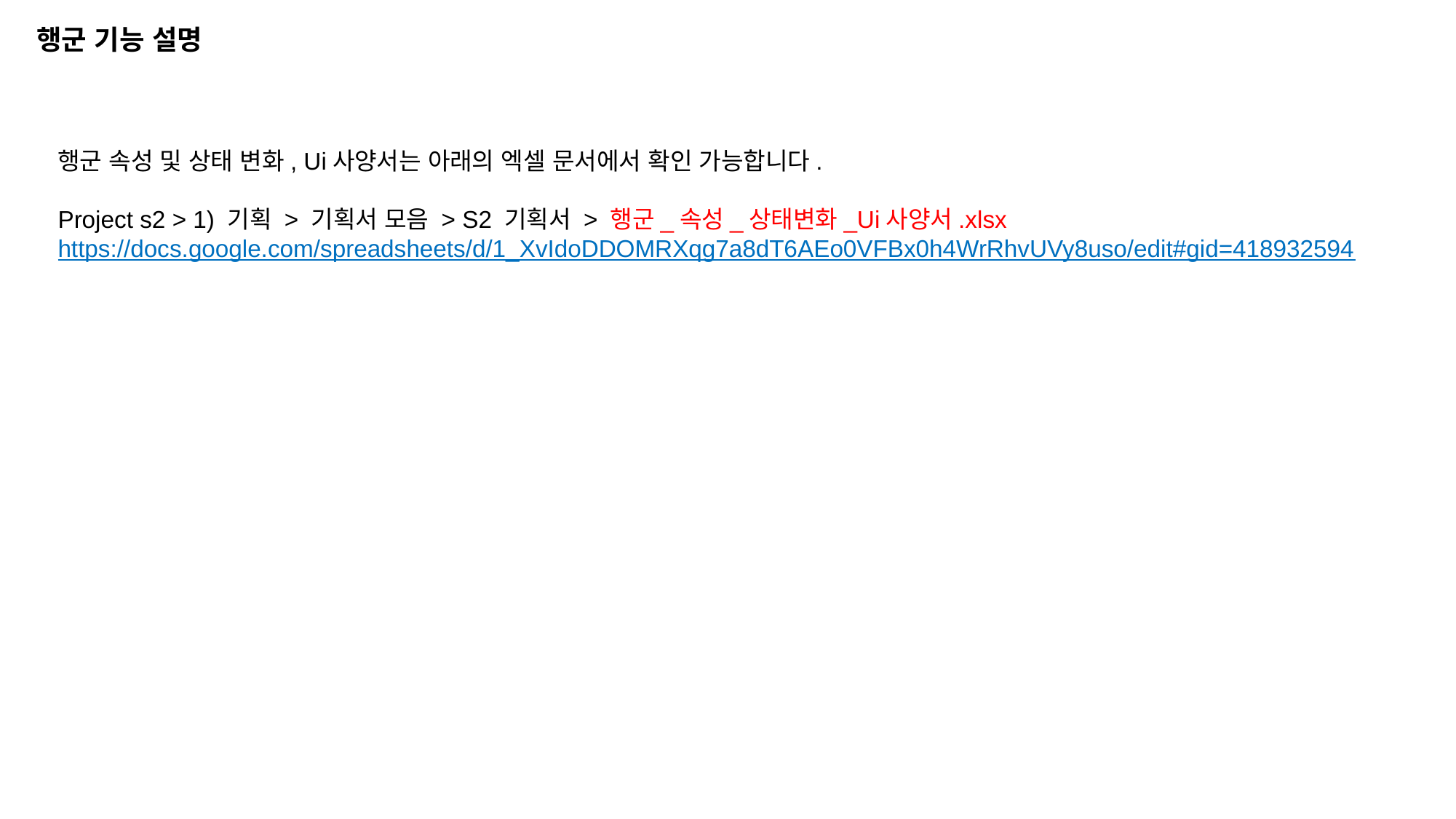

행군 기능 설명
행군 속성 및 상태 변화, Ui사양서는 아래의 엑셀 문서에서 확인 가능합니다.

Project s2 > 1) 기획 > 기획서 모음 > S2 기획서 > 행군_속성_상태변화_Ui사양서.xlsx
https://docs.google.com/spreadsheets/d/1_XvIdoDDOMRXqg7a8dT6AEo0VFBx0h4WrRhvUVy8uso/edit#gid=418932594